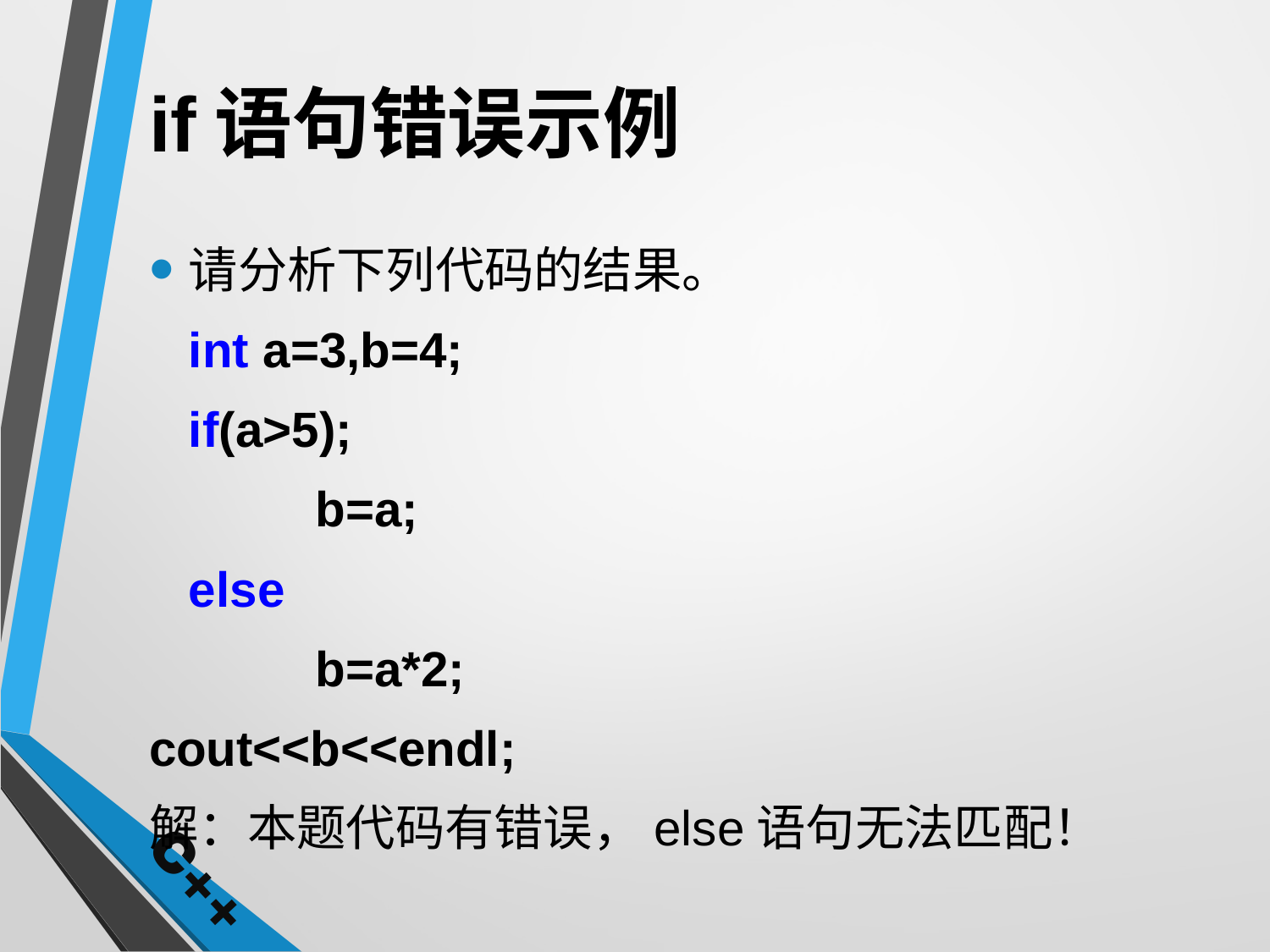

# if语句错误示例
请分析下列代码的结果。
	int a=3,b=4;
	if(a>5);
		b=a;
	else
		b=a*2;
cout<<b<<endl;
解：本题代码有错误，else语句无法匹配！